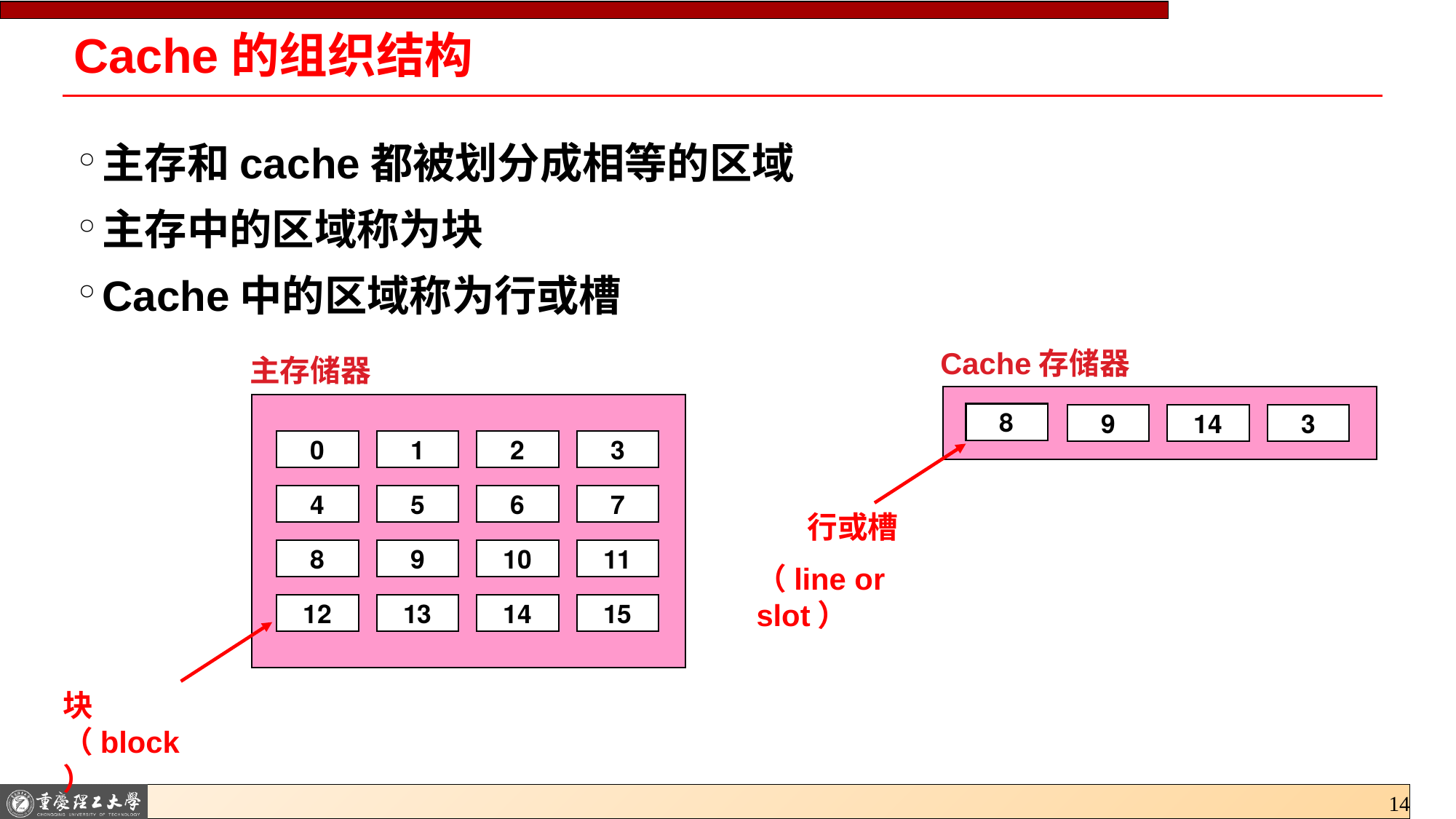

# Cache的组织结构
主存和cache都被划分成相等的区域
主存中的区域称为块
Cache中的区域称为行或槽
Cache存储器

8
9
14
3
主存储器

0
1
2
3
4
5
6
7
8
9
10
11
12
13
14
15

行或槽
（line or slot）

块（block）